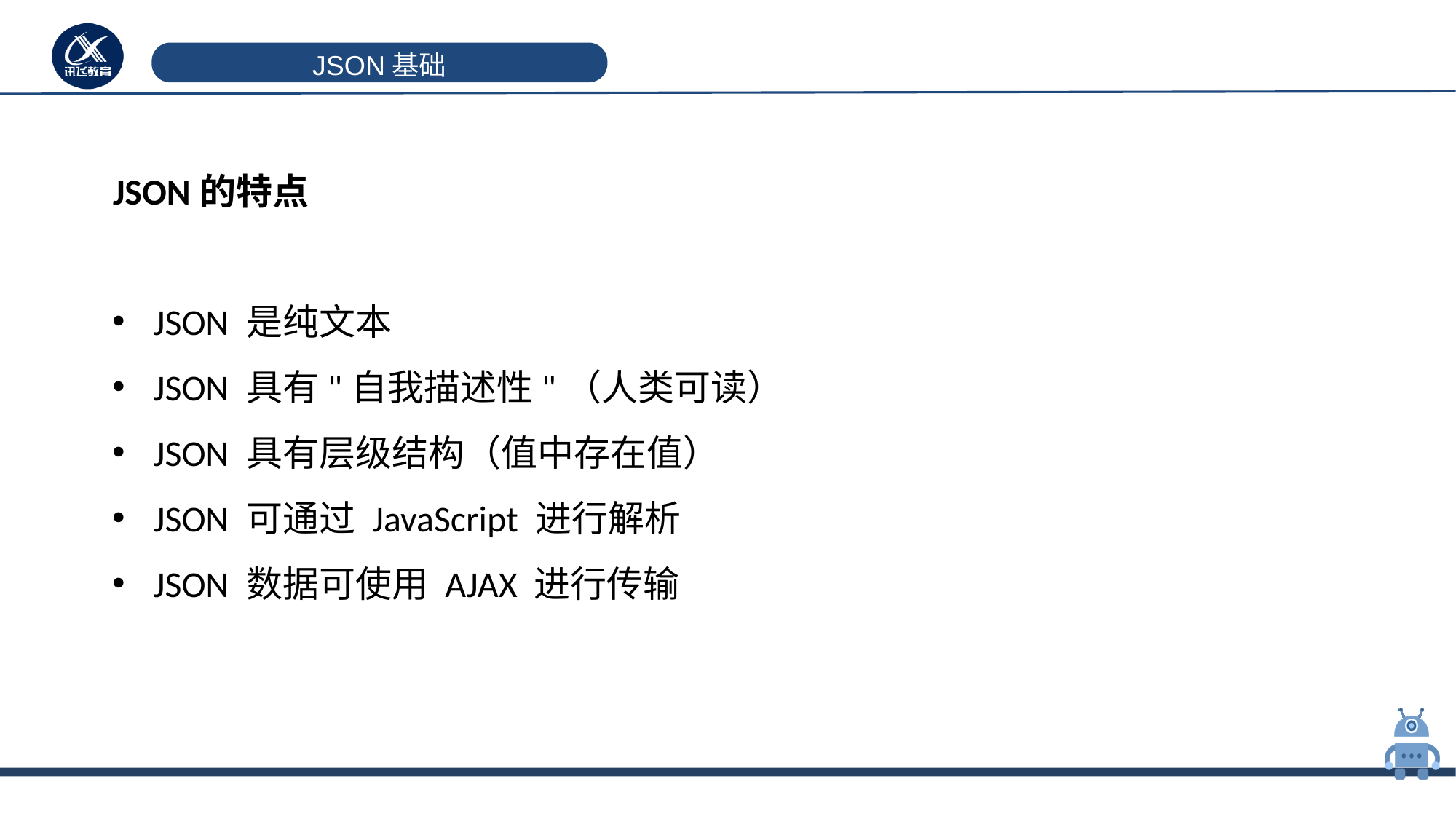

# JSON基础
JSON的特点
JSON 是纯文本
JSON 具有"自我描述性"（人类可读）
JSON 具有层级结构（值中存在值）
JSON 可通过 JavaScript 进行解析
JSON 数据可使用 AJAX 进行传输